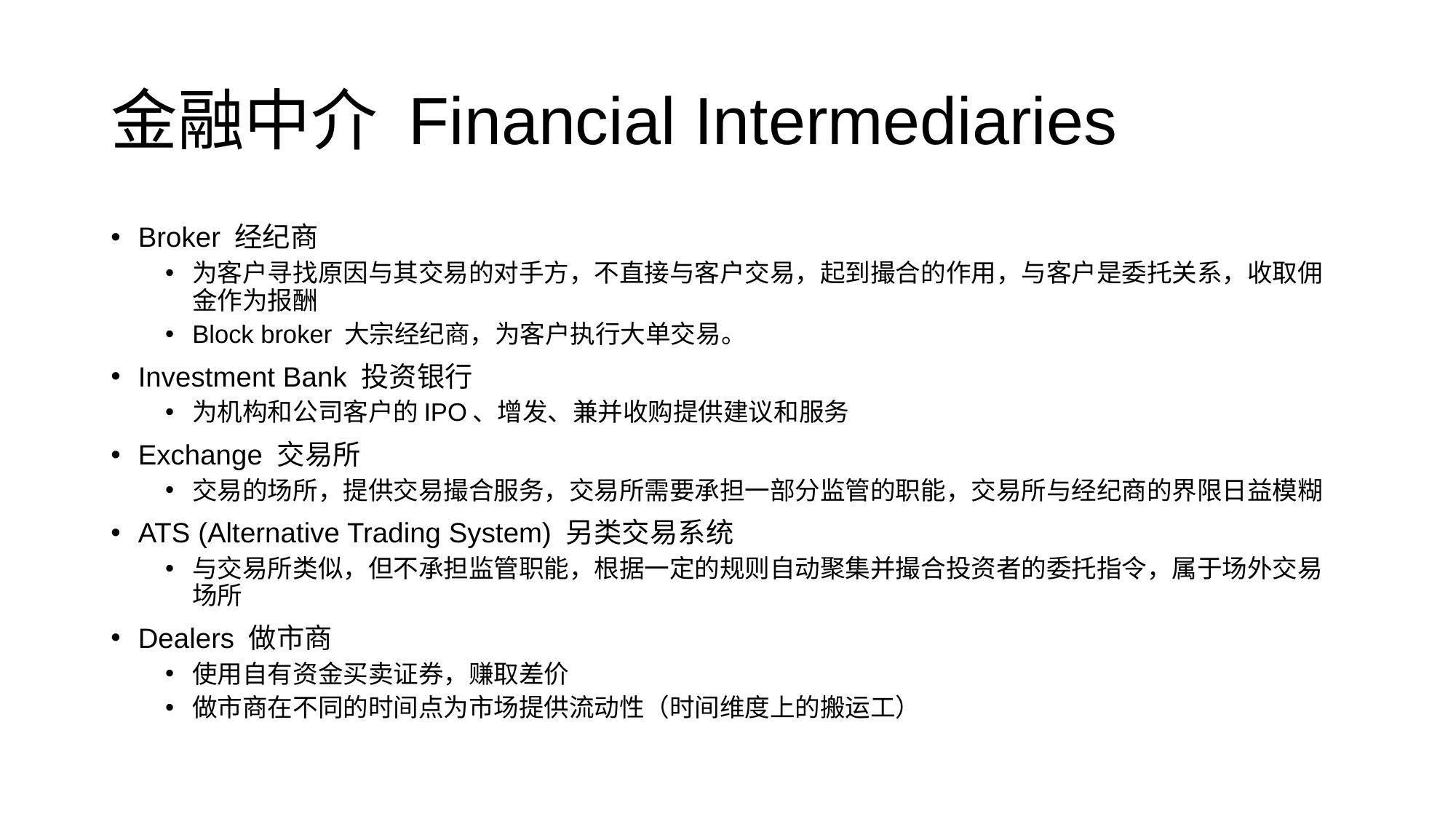

# 金融中介 Financial Intermediaries
Broker 经纪商
为客户寻找原因与其交易的对手方，不直接与客户交易，起到撮合的作用，与客户是委托关系，收取佣金作为报酬
Block broker 大宗经纪商，为客户执行大单交易。
Investment Bank 投资银行
为机构和公司客户的IPO、增发、兼并收购提供建议和服务
Exchange 交易所
交易的场所，提供交易撮合服务，交易所需要承担一部分监管的职能，交易所与经纪商的界限日益模糊
ATS (Alternative Trading System) 另类交易系统
与交易所类似，但不承担监管职能，根据一定的规则自动聚集并撮合投资者的委托指令，属于场外交易场所
Dealers 做市商
使用自有资金买卖证券，赚取差价
做市商在不同的时间点为市场提供流动性（时间维度上的搬运工）